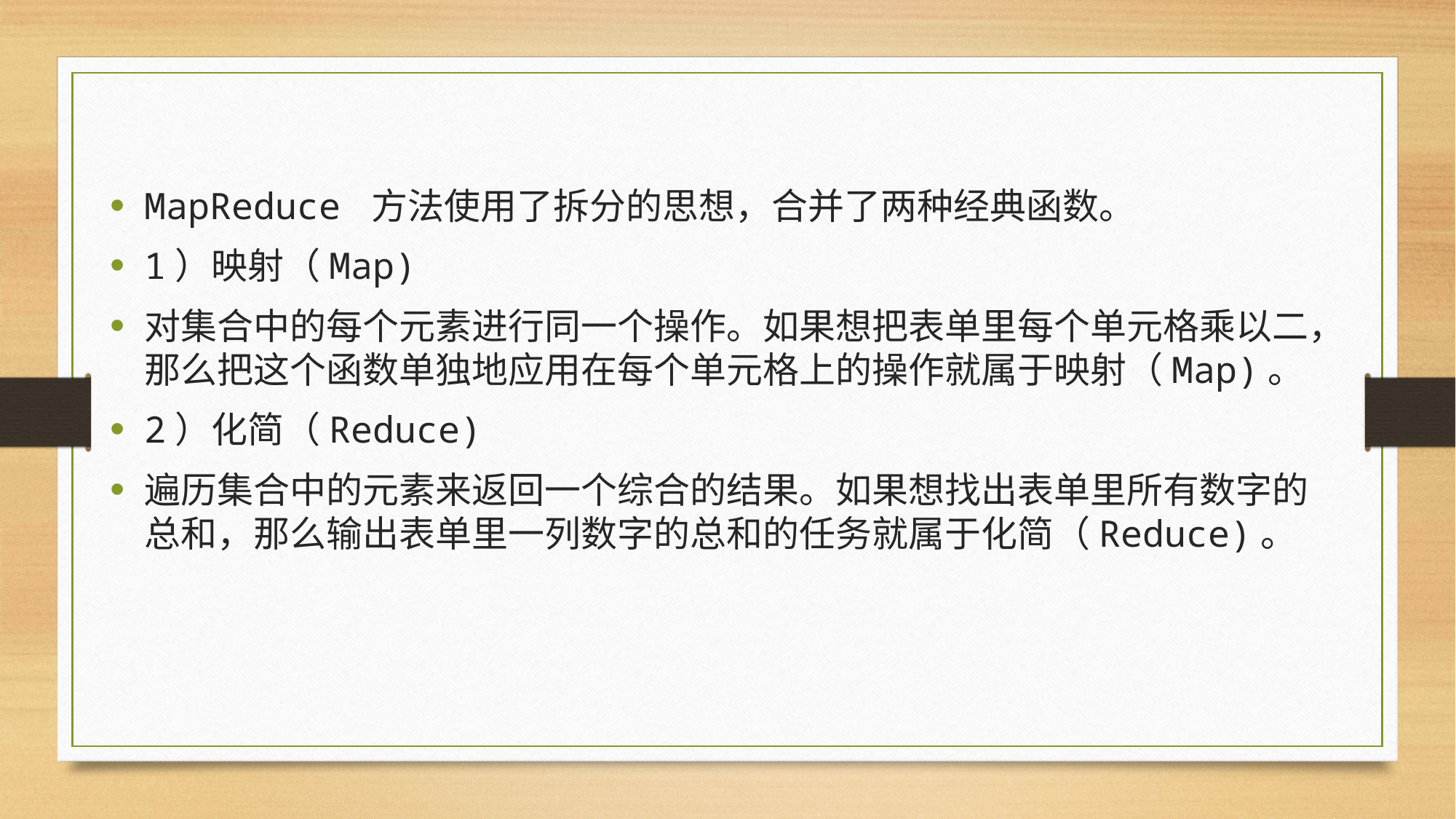

#
MapReduce 方法使用了拆分的思想，合并了两种经典函数。
1）映射（Map)
对集合中的每个元素进行同一个操作。如果想把表单里每个单元格乘以二，那么把这个函数单独地应用在每个单元格上的操作就属于映射（Map)。
2）化简（Reduce)
遍历集合中的元素来返回一个综合的结果。如果想找出表单里所有数字的总和，那么输出表单里一列数字的总和的任务就属于化简（Reduce)。